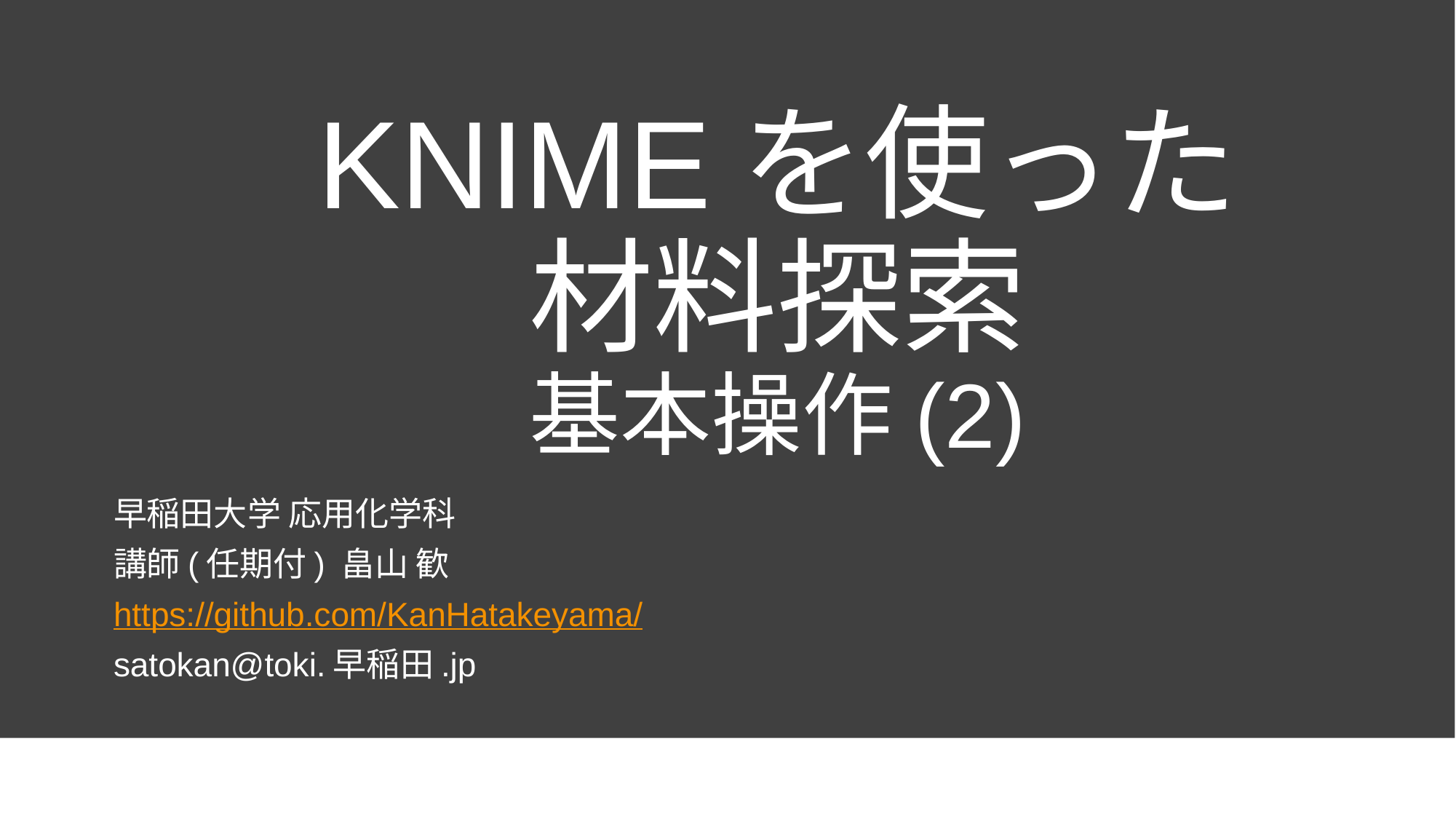

# KNIMEを使った 材料探索 基本操作(2)
早稲田大学 応用化学科
講師(任期付) 畠山 歓
https://github.com/KanHatakeyama/
satokan@toki.早稲田.jp